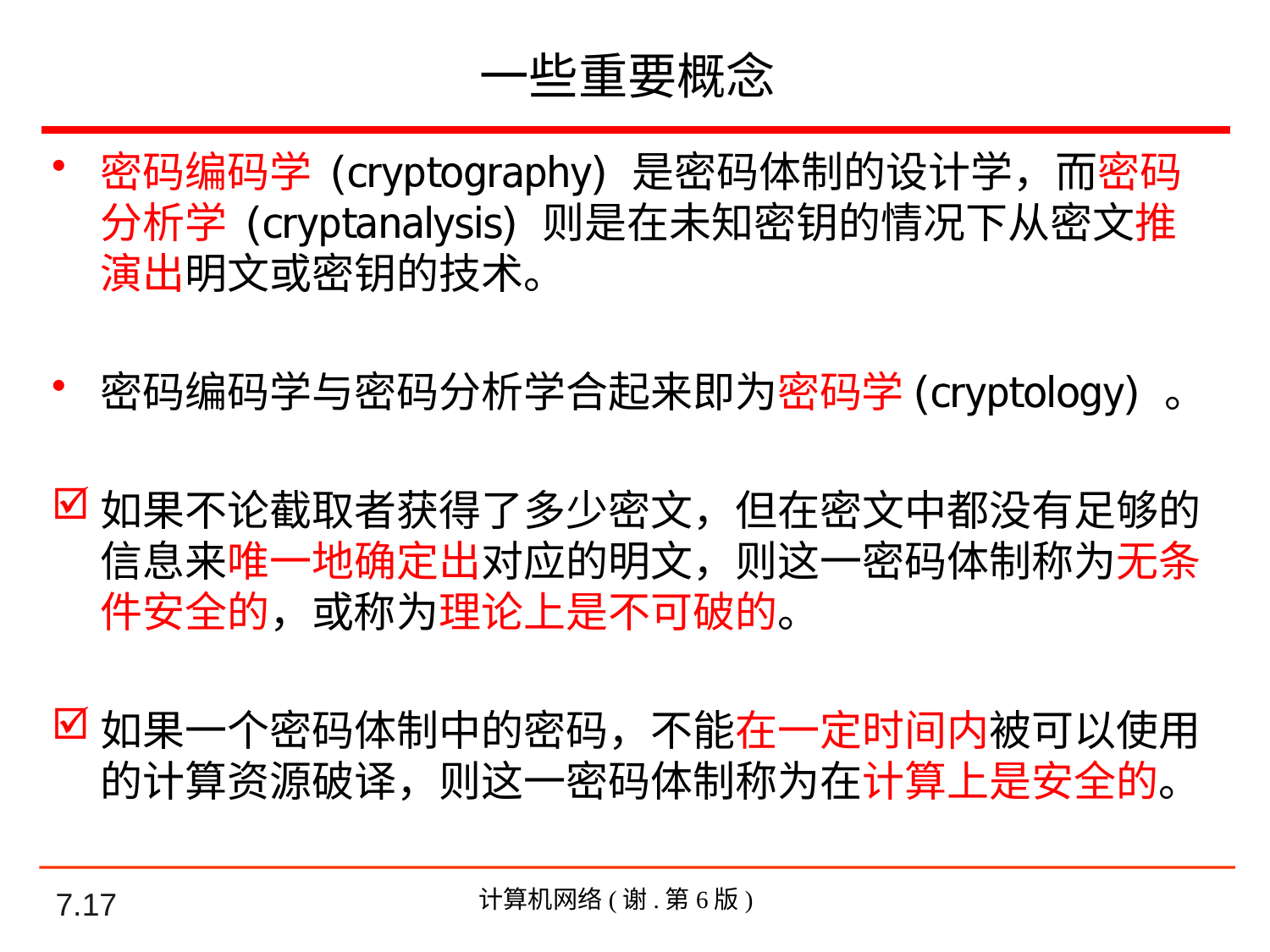

# 一些重要概念
密码编码学 (cryptography) 是密码体制的设计学，而密码分析学 (cryptanalysis) 则是在未知密钥的情况下从密文推演出明文或密钥的技术。

密码编码学与密码分析学合起来即为密码学(cryptology) 。

如果不论截取者获得了多少密文，但在密文中都没有足够的信息来唯一地确定出对应的明文，则这一密码体制称为无条件安全的，或称为理论上是不可破的。

如果一个密码体制中的密码，不能在一定时间内被可以使用的计算资源破译，则这一密码体制称为在计算上是安全的。